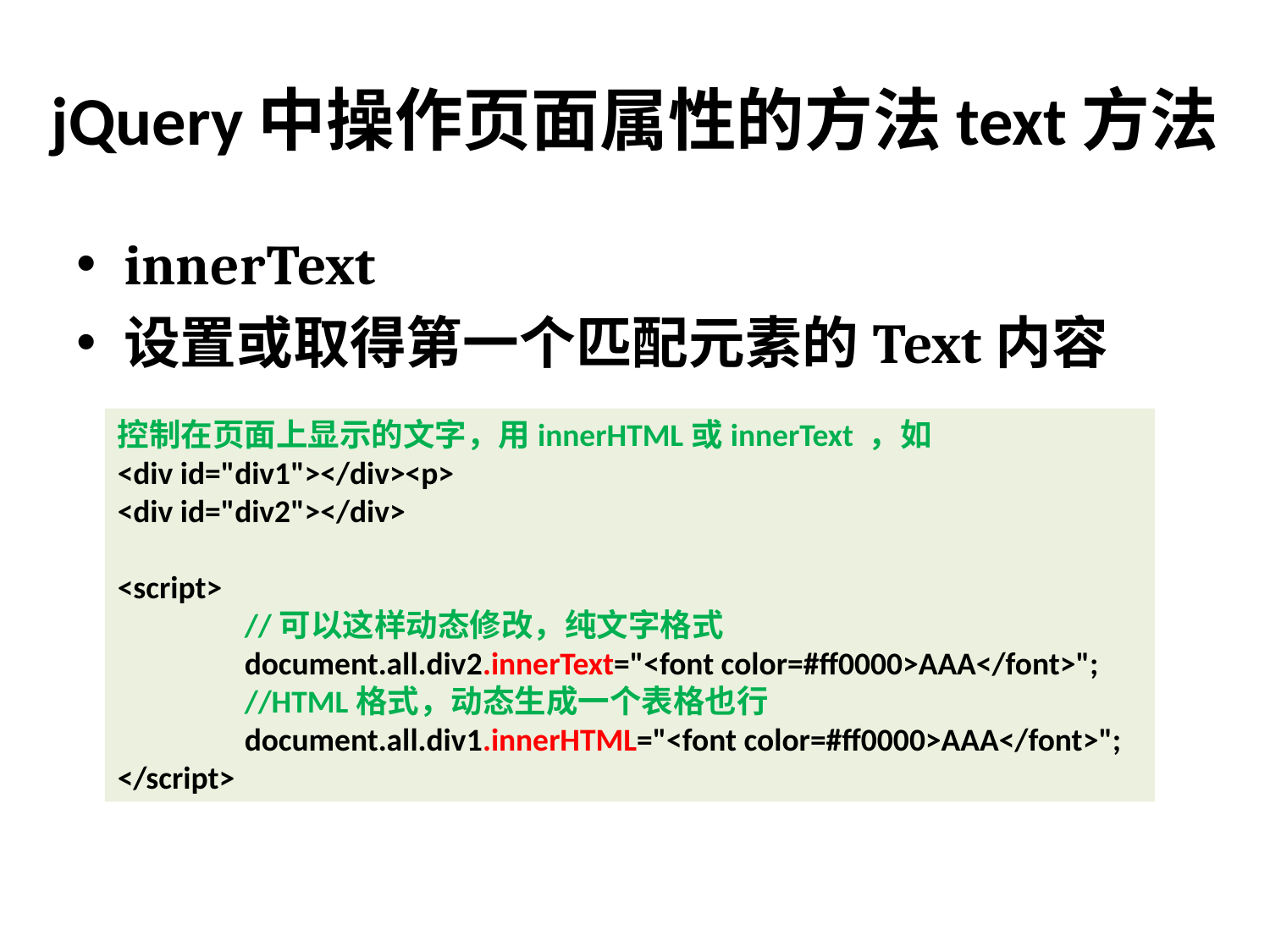

# jQuery中操作页面属性的方法text方法
innerText
设置或取得第一个匹配元素的Text内容
控制在页面上显示的文字，用innerHTML或innerText ，如
<div id="div1"></div><p>
<div id="div2"></div>

<script>
	//可以这样动态修改，纯文字格式
	document.all.div2.innerText="<font color=#ff0000>AAA</font>";
	//HTML格式，动态生成一个表格也行
	document.all.div1.innerHTML="<font color=#ff0000>AAA</font>";
</script>